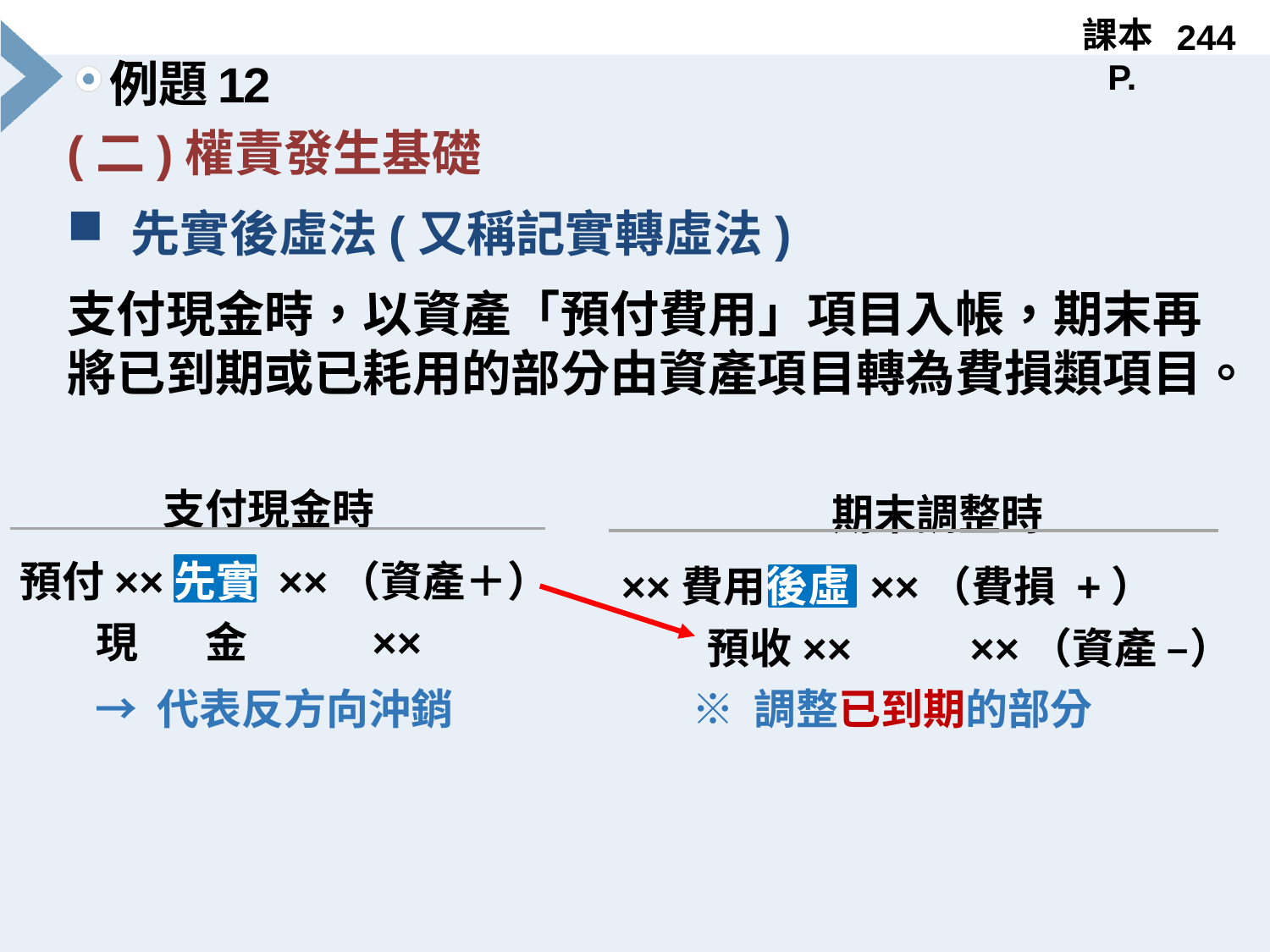

244
# 12
(二)權責發生基礎
先實後虛法(又稱記實轉虛法)
支付現金時，以資產「預付費用」項目入帳，期末再將已到期或已耗用的部分由資產項目轉為費損類項目。

              支付現金時
預付××先實 ××（資產＋）
       現       金            ××

                     期末調整時
××費用後虛 ××（費損 +）
        預收××          ××（資產 –）

→ 代表反方向沖銷
※ 調整已到期的部分